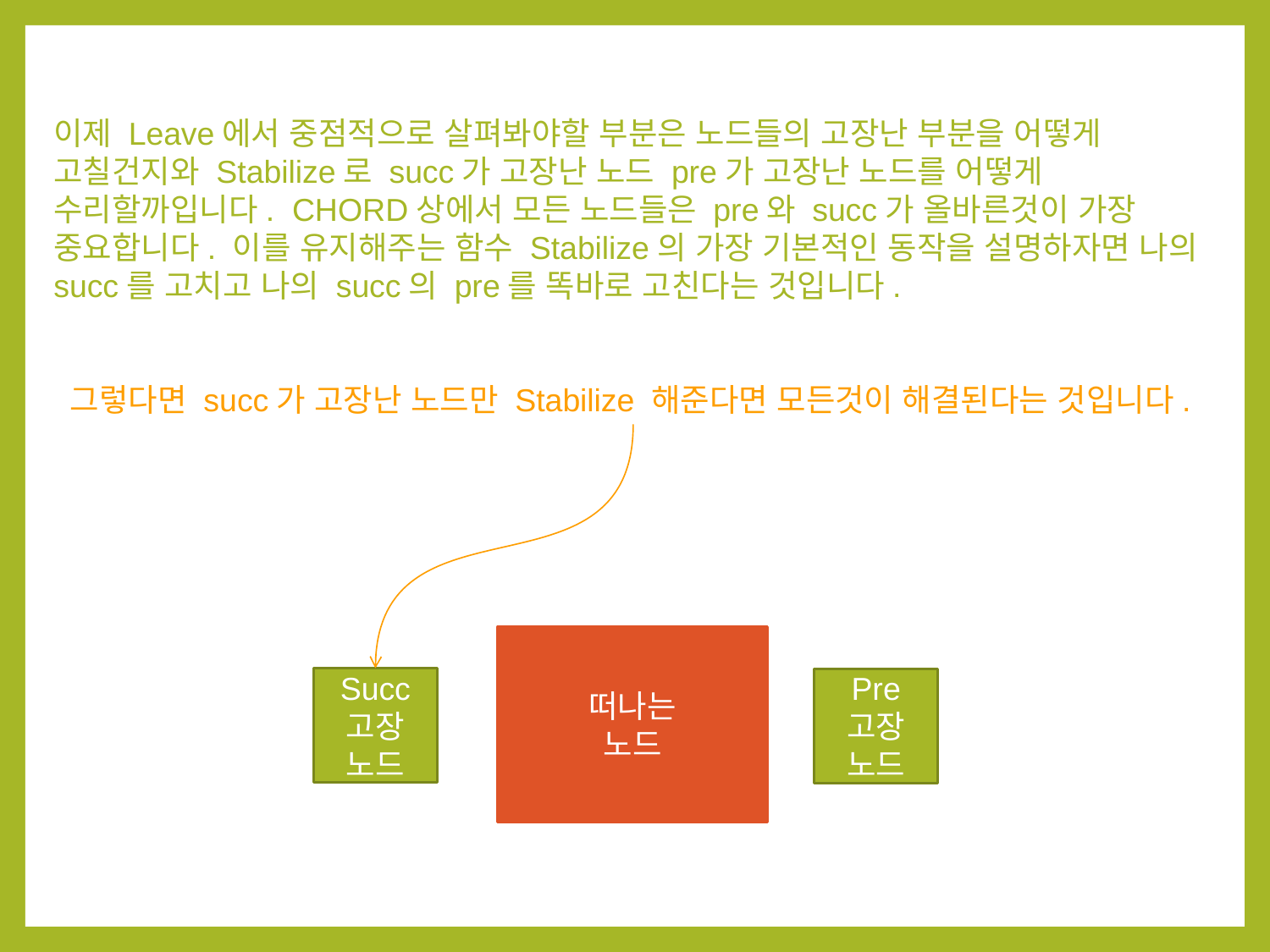

이제 Leave에서 중점적으로 살펴봐야할 부분은 노드들의 고장난 부분을 어떻게 고칠건지와 Stabilize로 succ가 고장난 노드 pre가 고장난 노드를 어떻게 수리할까입니다.  CHORD상에서 모든 노드들은 pre와 succ가 올바른것이 가장 중요합니다. 이를 유지해주는 함수 Stabilize의 가장 기본적인 동작을 설명하자면 나의 succ를 고치고 나의 succ의 pre를 똑바로 고친다는 것입니다.

 그렇다면 succ가 고장난 노드만 Stabilize 해준다면 모든것이 해결된다는 것입니다.
떠나는
노드
Succ
고장
노드
Pre
고장
노드